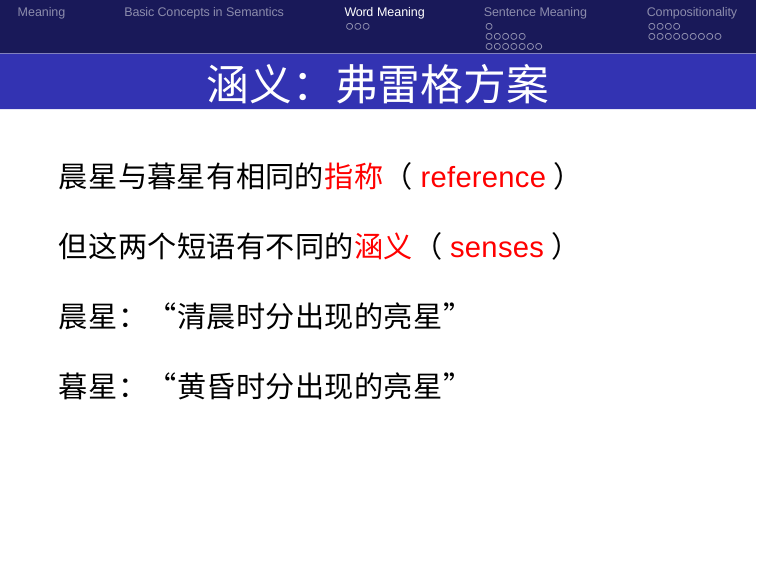

Meaning
Basic Concepts in Semantics
Word Meaning
Sentence Meaning
Compositionality

涵义：弗雷格方案
晨星与暮星有相同的指称（reference）

但这两个短语有不同的涵义（senses）

晨星：“清晨时分出现的亮星”

暮星：“黄昏时分出现的亮星”